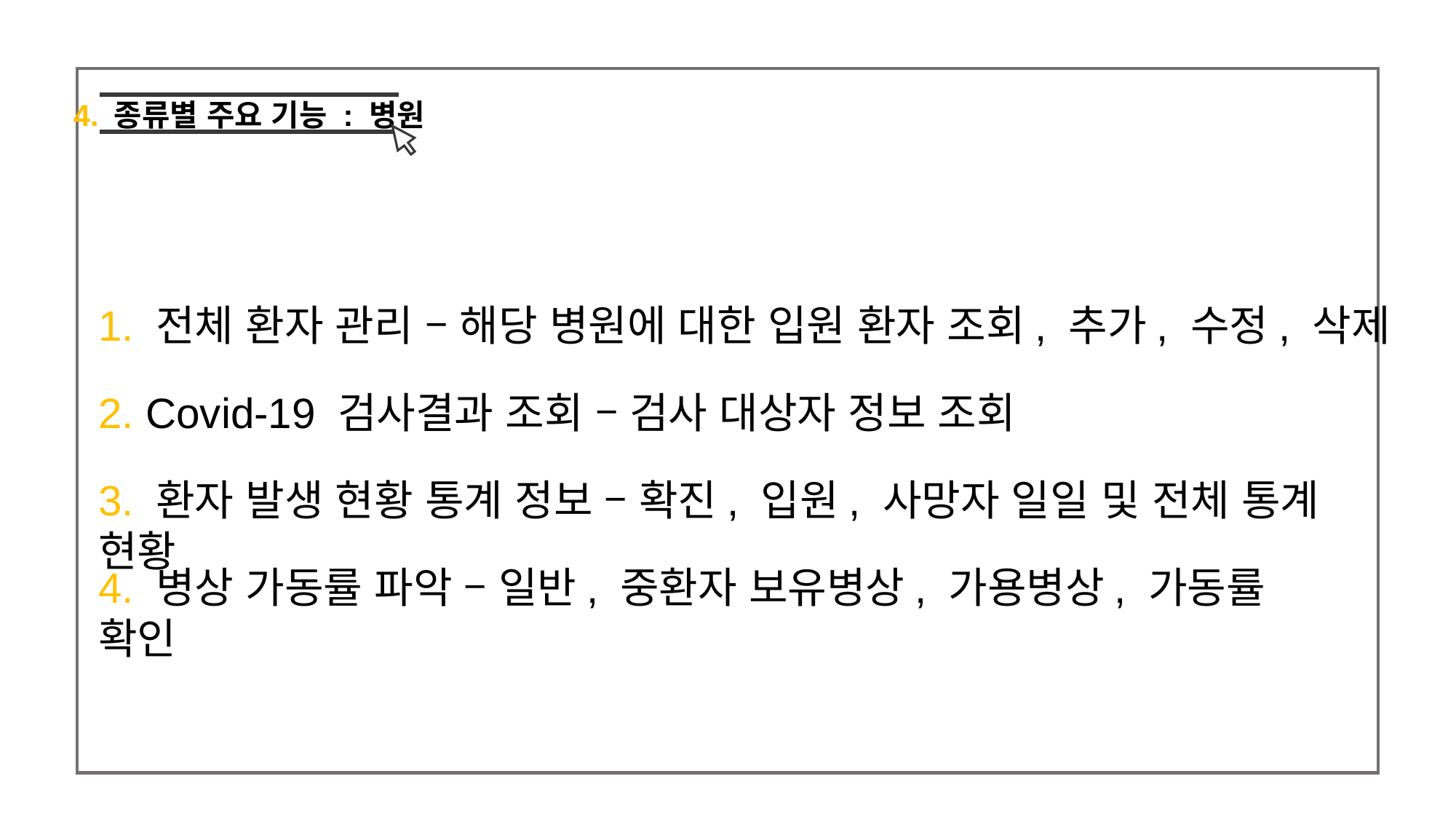

4. 종류별 주요 기능 : 병원

1. 전체 환자 관리 – 해당 병원에 대한 입원 환자 조회, 추가, 수정, 삭제
2. Covid-19 검사결과 조회 – 검사 대상자 정보 조회
3. 환자 발생 현황 통계 정보 – 확진, 입원, 사망자 일일 및 전체 통계 현황
4. 병상 가동률 파악 – 일반, 중환자 보유병상, 가용병상, 가동률 확인